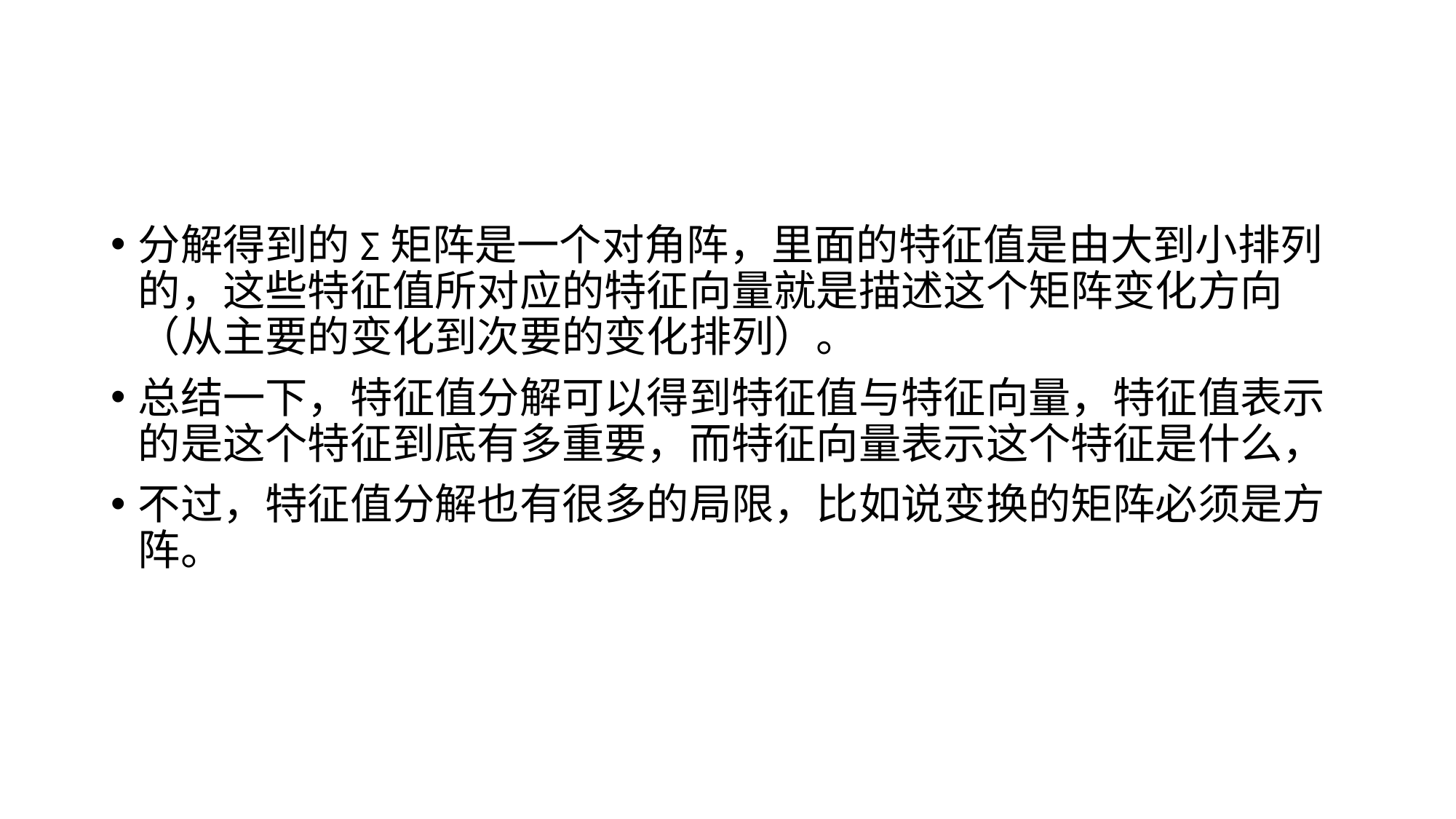

#
分解得到的Σ矩阵是一个对角阵，里面的特征值是由大到小排列的，这些特征值所对应的特征向量就是描述这个矩阵变化方向（从主要的变化到次要的变化排列）。
总结一下，特征值分解可以得到特征值与特征向量，特征值表示的是这个特征到底有多重要，而特征向量表示这个特征是什么，
不过，特征值分解也有很多的局限，比如说变换的矩阵必须是方阵。